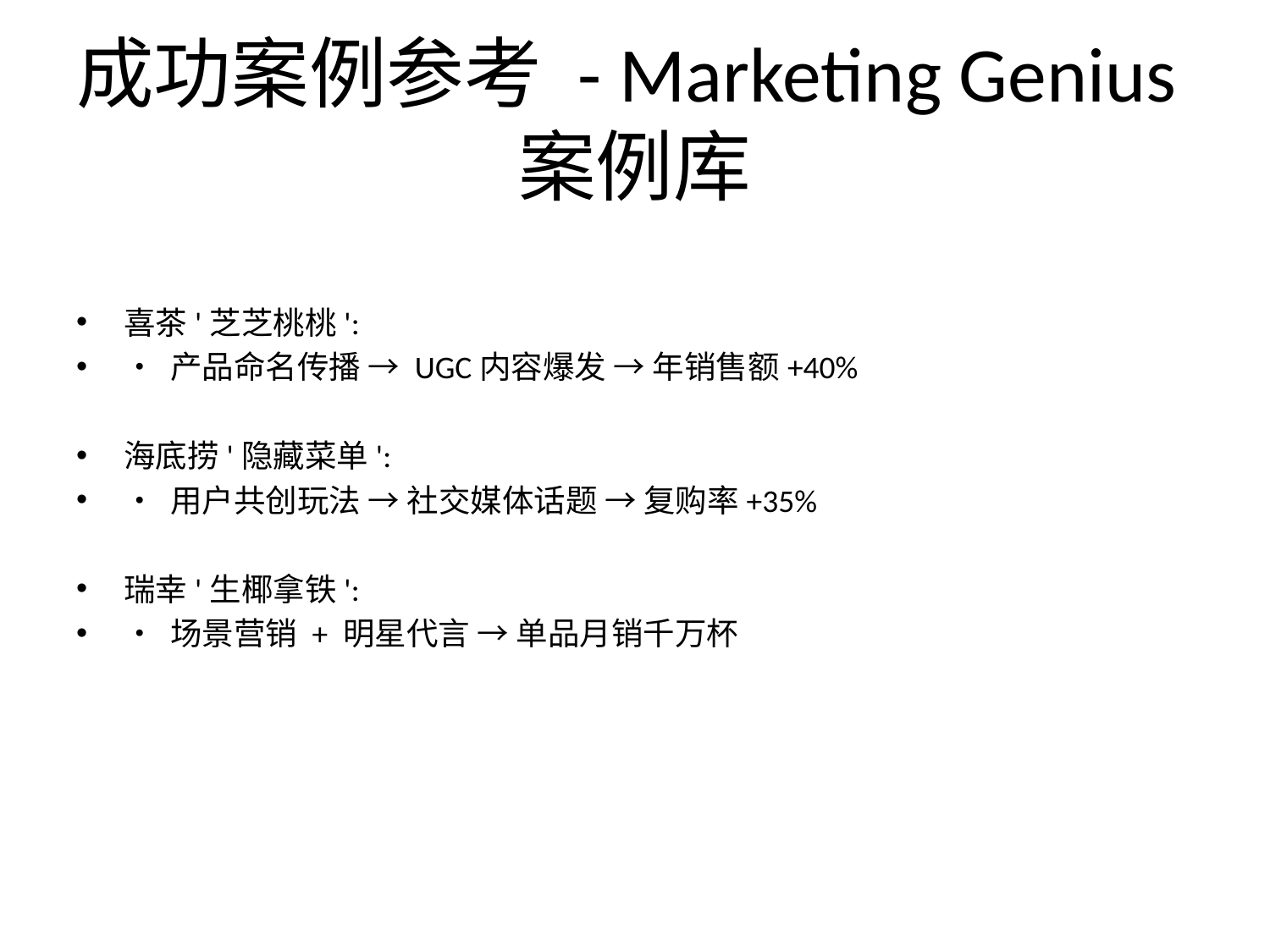

# 成功案例参考 - Marketing Genius案例库

喜茶'芝芝桃桃':
• 产品命名传播 → UGC内容爆发 → 年销售额+40%

海底捞'隐藏菜单':
• 用户共创玩法 → 社交媒体话题 → 复购率+35%

瑞幸'生椰拿铁':
• 场景营销 + 明星代言 → 单品月销千万杯